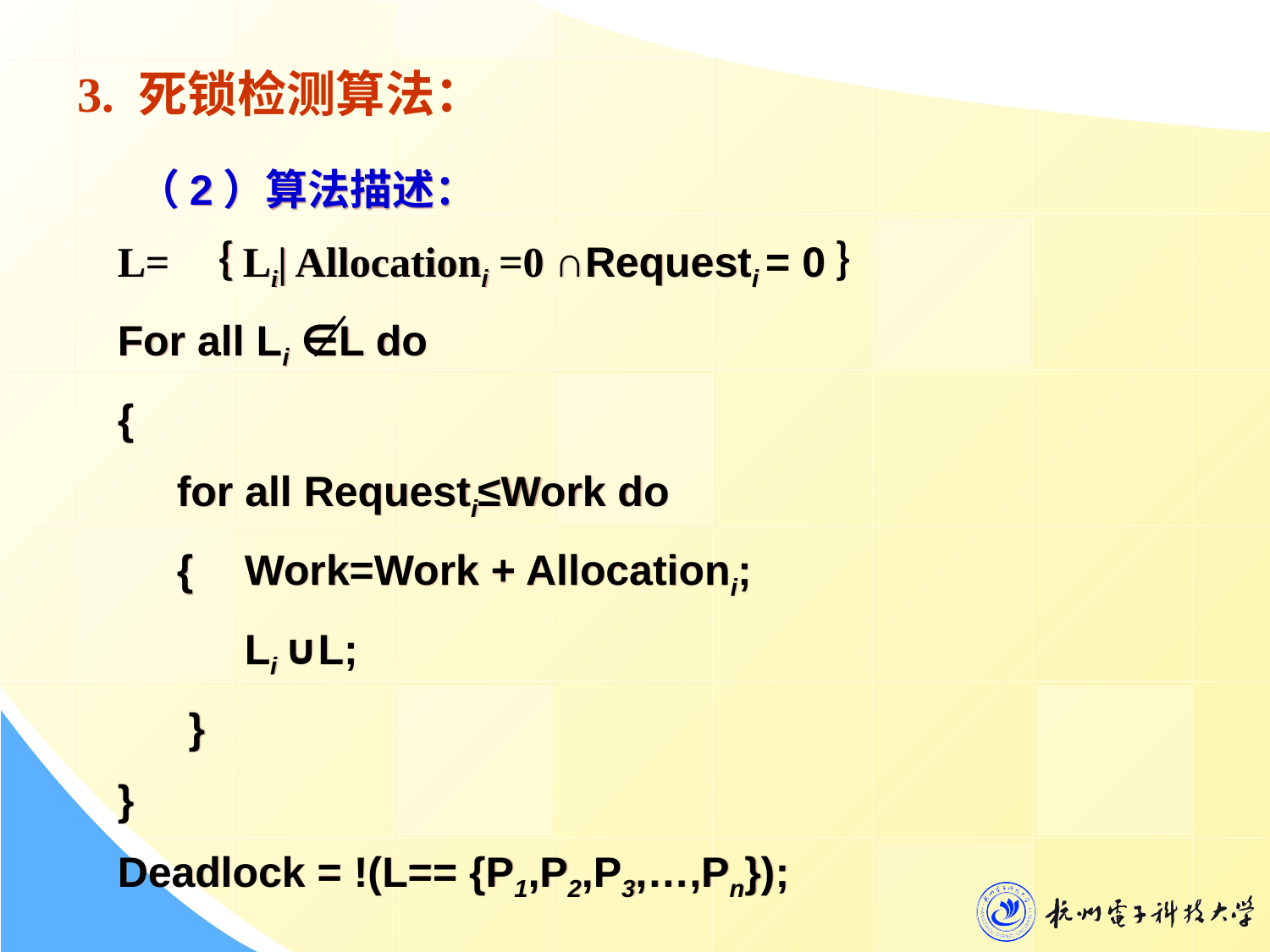

3. 死锁检测算法：
 （2）算法描述：
L= ｛Li| Allocationi =0 ∩Requesti = 0｝
For all Li ∈L do
{
     for all Requesti≤Work do
     {	Work=Work + Allocationi;
	Li ∪L;
      }
}
Deadlock = !(L== {P1,P2,P3,…,Pn});